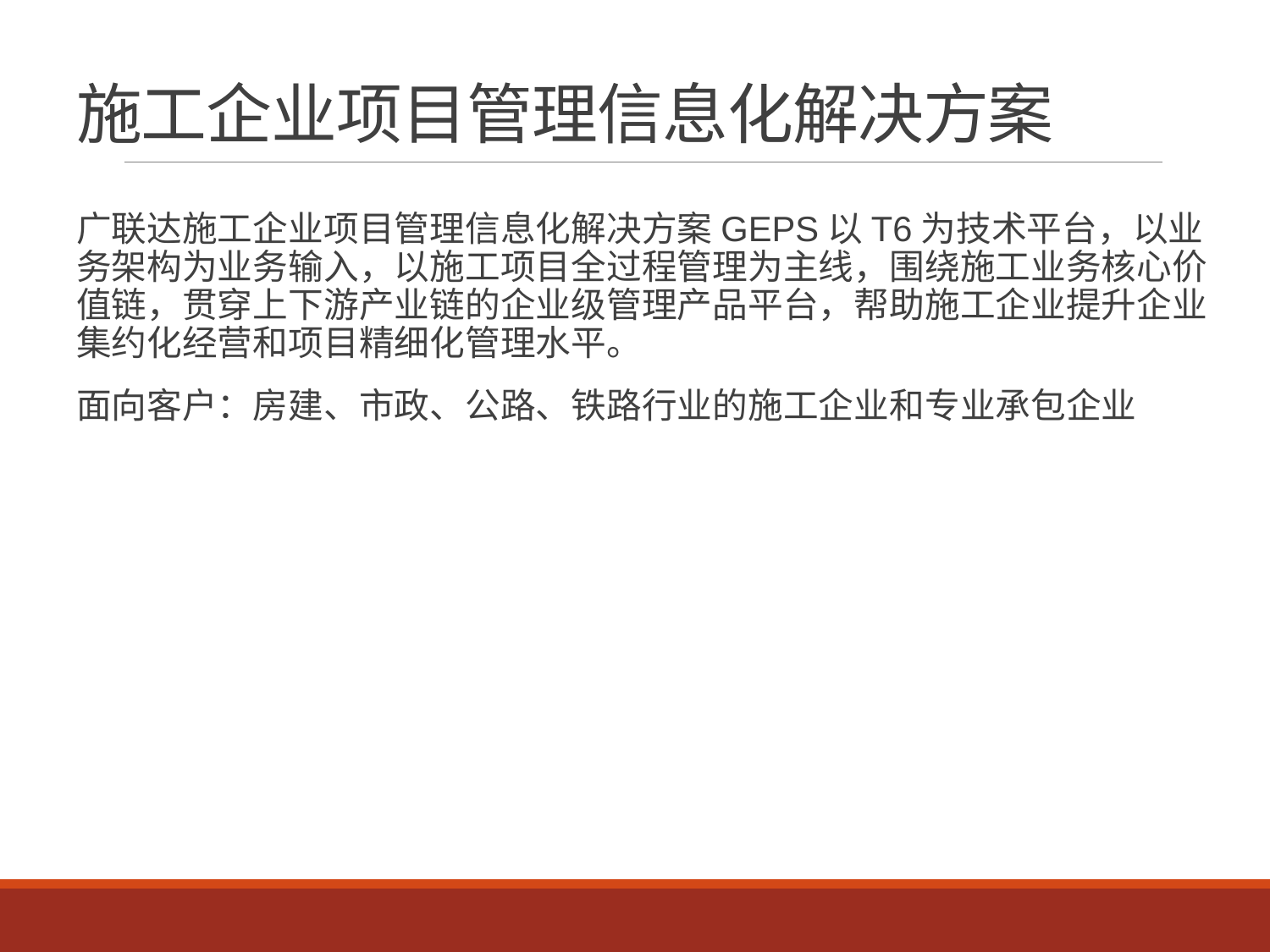

# 施工企业项目管理信息化解决方案
广联达施工企业项目管理信息化解决方案GEPS以T6为技术平台，以业务架构为业务输入，以施工项目全过程管理为主线，围绕施工业务核心价值链，贯穿上下游产业链的企业级管理产品平台，帮助施工企业提升企业集约化经营和项目精细化管理水平。
面向客户：房建、市政、公路、铁路行业的施工企业和专业承包企业